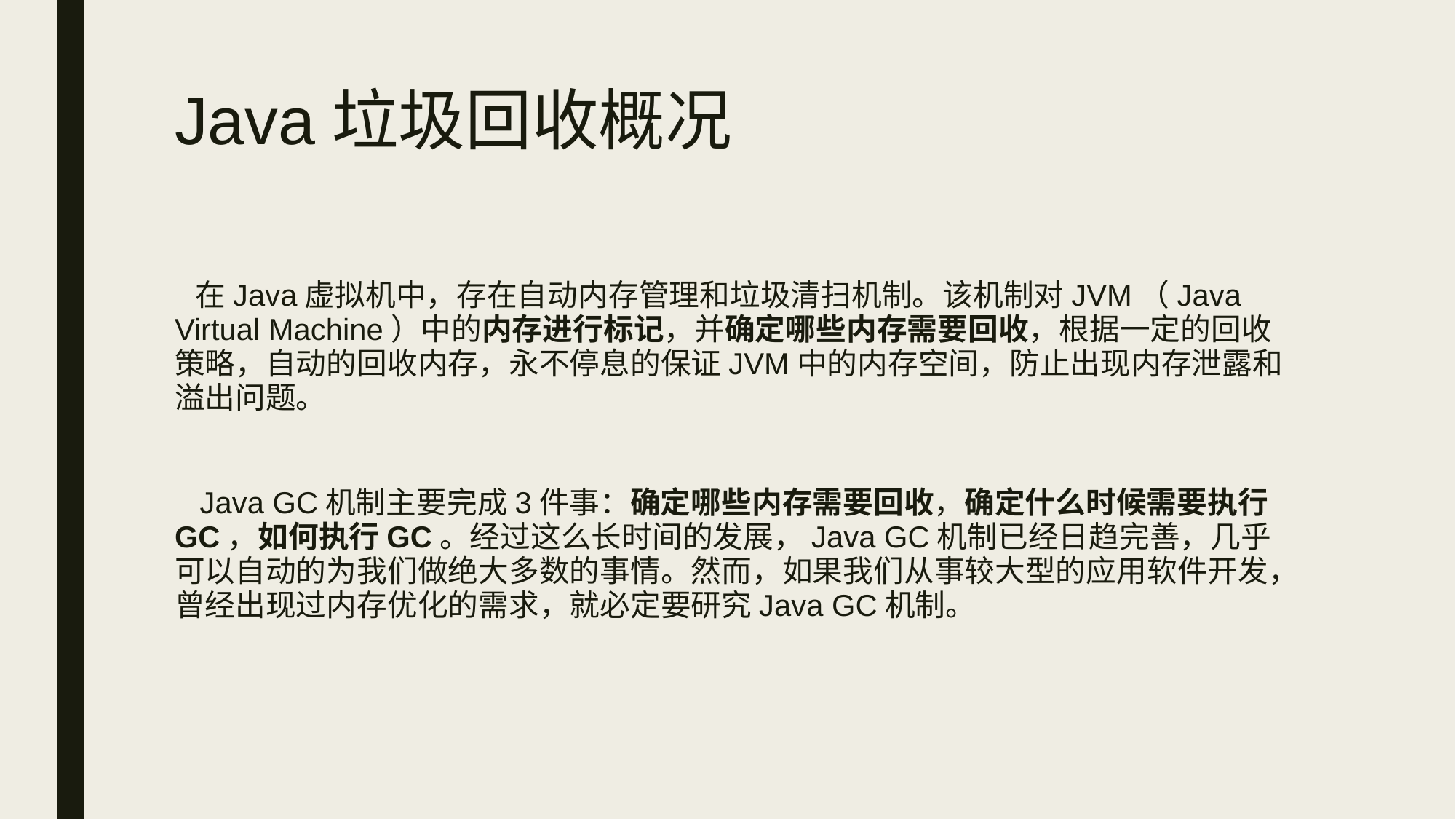

# Java垃圾回收概况
  在Java虚拟机中，存在自动内存管理和垃圾清扫机制。该机制对JVM（Java Virtual Machine）中的内存进行标记，并确定哪些内存需要回收，根据一定的回收策略，自动的回收内存，永不停息的保证JVM中的内存空间，防止出现内存泄露和溢出问题。

   Java GC机制主要完成3件事：确定哪些内存需要回收，确定什么时候需要执行GC，如何执行GC。经过这么长时间的发展，Java GC机制已经日趋完善，几乎可以自动的为我们做绝大多数的事情。然而，如果我们从事较大型的应用软件开发，曾经出现过内存优化的需求，就必定要研究Java GC机制。